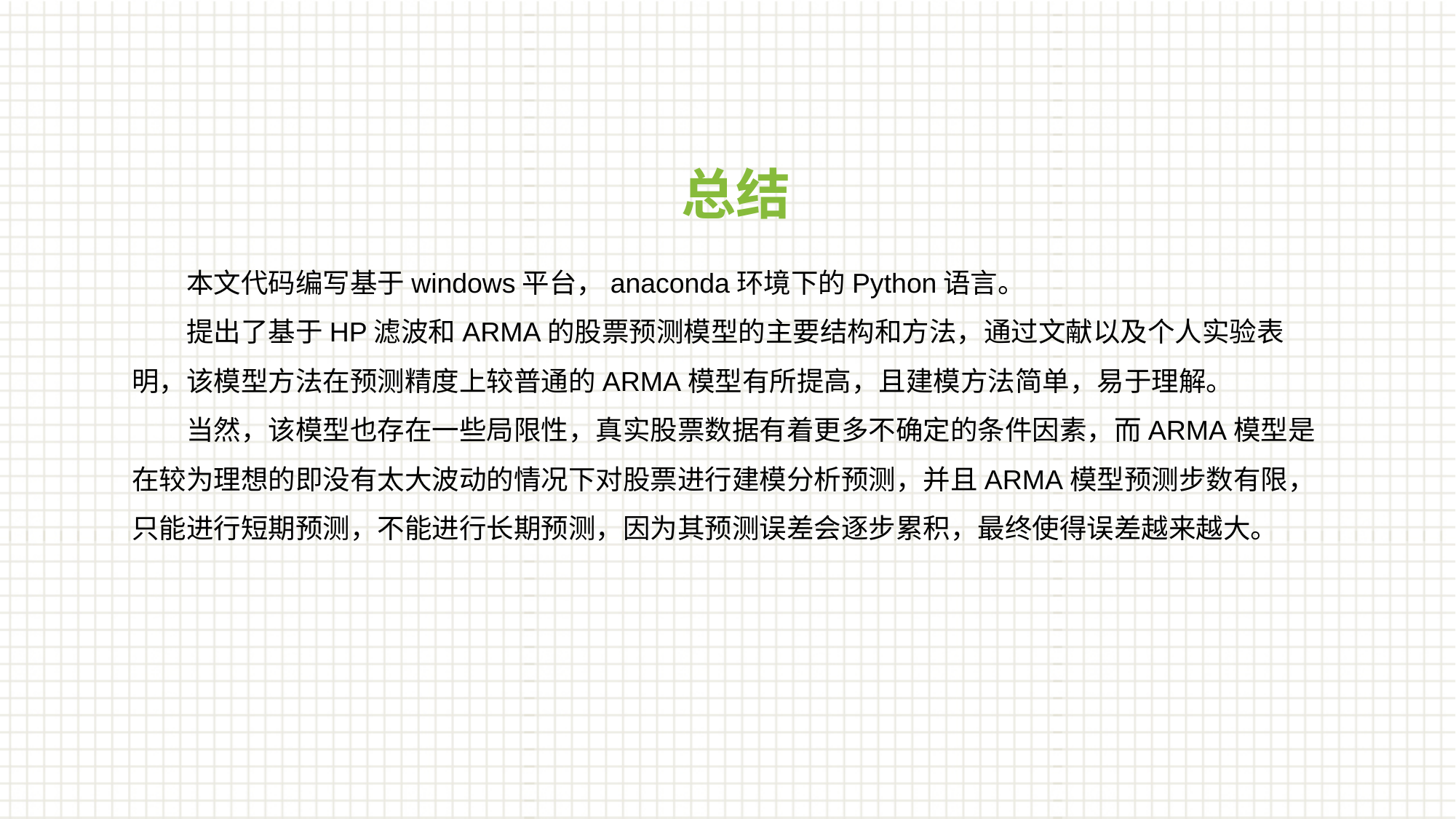

总结
本文代码编写基于windows平台，anaconda环境下的Python语言。
提出了基于HP滤波和ARMA的股票预测模型的主要结构和方法，通过文献以及个人实验表明，该模型方法在预测精度上较普通的ARMA模型有所提高，且建模方法简单，易于理解。
当然，该模型也存在一些局限性，真实股票数据有着更多不确定的条件因素，而ARMA模型是在较为理想的即没有太大波动的情况下对股票进行建模分析预测，并且ARMA模型预测步数有限，只能进行短期预测，不能进行长期预测，因为其预测误差会逐步累积，最终使得误差越来越大。